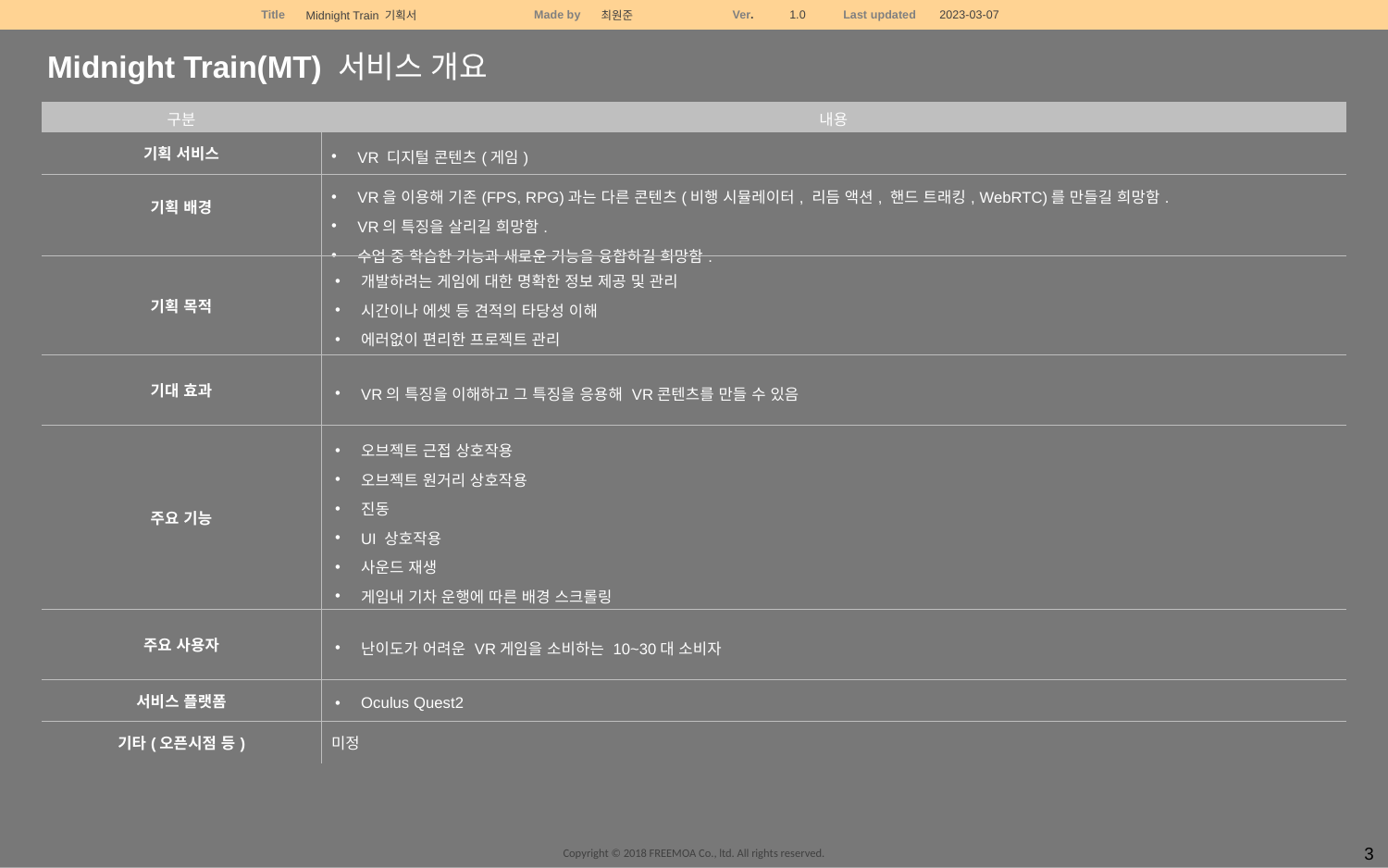

Midnight Train(MT) 서비스 개요
| 구분 | 내용 |
| --- | --- |
| 기획 서비스 | VR 디지털 콘텐츠(게임) |
| 기획 배경 | VR을 이용해 기존(FPS, RPG)과는 다른 콘텐츠(비행 시뮬레이터, 리듬 액션, 핸드 트래킹, WebRTC)를 만들길 희망함. VR의 특징을 살리길 희망함. 수업 중 학습한 기능과 새로운 기능을 융합하길 희망함. |
| 기획 목적 | 개발하려는 게임에 대한 명확한 정보 제공 및 관리 시간이나 에셋 등 견적의 타당성 이해 에러없이 편리한 프로젝트 관리 |
| 기대 효과 | VR의 특징을 이해하고 그 특징을 응용해 VR콘텐츠를 만들 수 있음 |
| 주요 기능 | 오브젝트 근접 상호작용 오브젝트 원거리 상호작용 진동 UI 상호작용 사운드 재생 게임내 기차 운행에 따른 배경 스크롤링 |
| 주요 사용자 | 난이도가 어려운 VR게임을 소비하는 10~30대 소비자 |
| 서비스 플랫폼 | Oculus Quest2 |
| 기타(오픈시점 등) | 미정 |